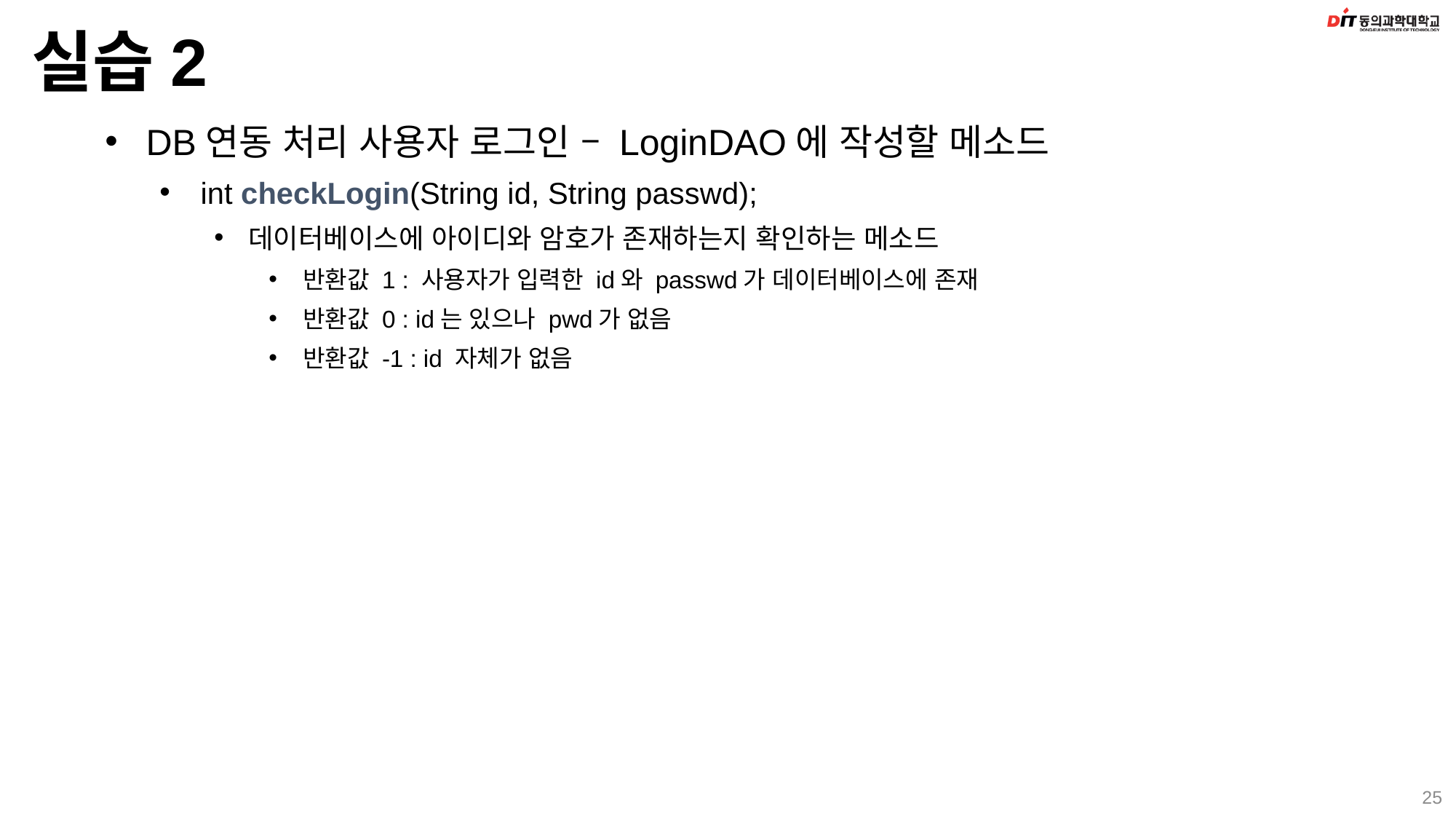

# 실습2
DB연동 처리 사용자 로그인 – LoginDAO에 작성할 메소드
int checkLogin(String id, String passwd);
데이터베이스에 아이디와 암호가 존재하는지 확인하는 메소드
반환값 1 : 사용자가 입력한 id와 passwd가 데이터베이스에 존재
반환값 0 : id는 있으나 pwd가 없음
반환값 -1 : id 자체가 없음

25